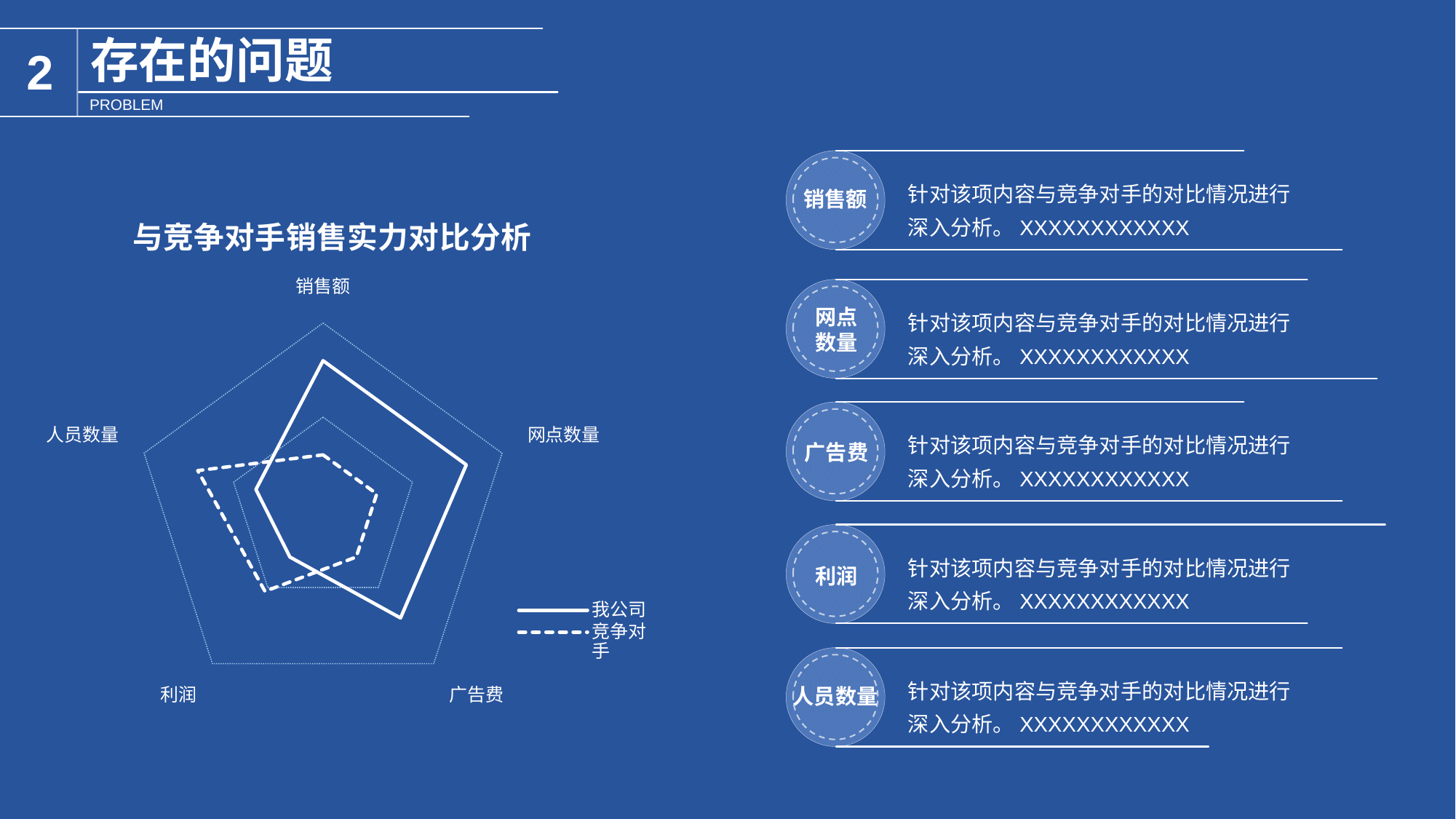

针对该项内容与竞争对手的对比情况进行深入分析。XXXXXXXXXXXX
销售额

### Chart: 与竞争对手销售实力对比分析

| Category | 我公司 | 竞争对手 |
|---|---|---|
| 销售额 | 32.0 | 12.0 |
| 网点数量 | 32.0 | 12.0 |
| 广告费 | 28.0 | 12.0 |
| 利润 | 12.0 | 21.0 |
| 人员数量 | 15.0 | 28.0 |

针对该项内容与竞争对手的对比情况进行深入分析。XXXXXXXXXXXX
网点
数量

针对该项内容与竞争对手的对比情况进行深入分析。XXXXXXXXXXXX
广告费

针对该项内容与竞争对手的对比情况进行深入分析。XXXXXXXXXXXX
利润

针对该项内容与竞争对手的对比情况进行深入分析。XXXXXXXXXXXX
人员数量